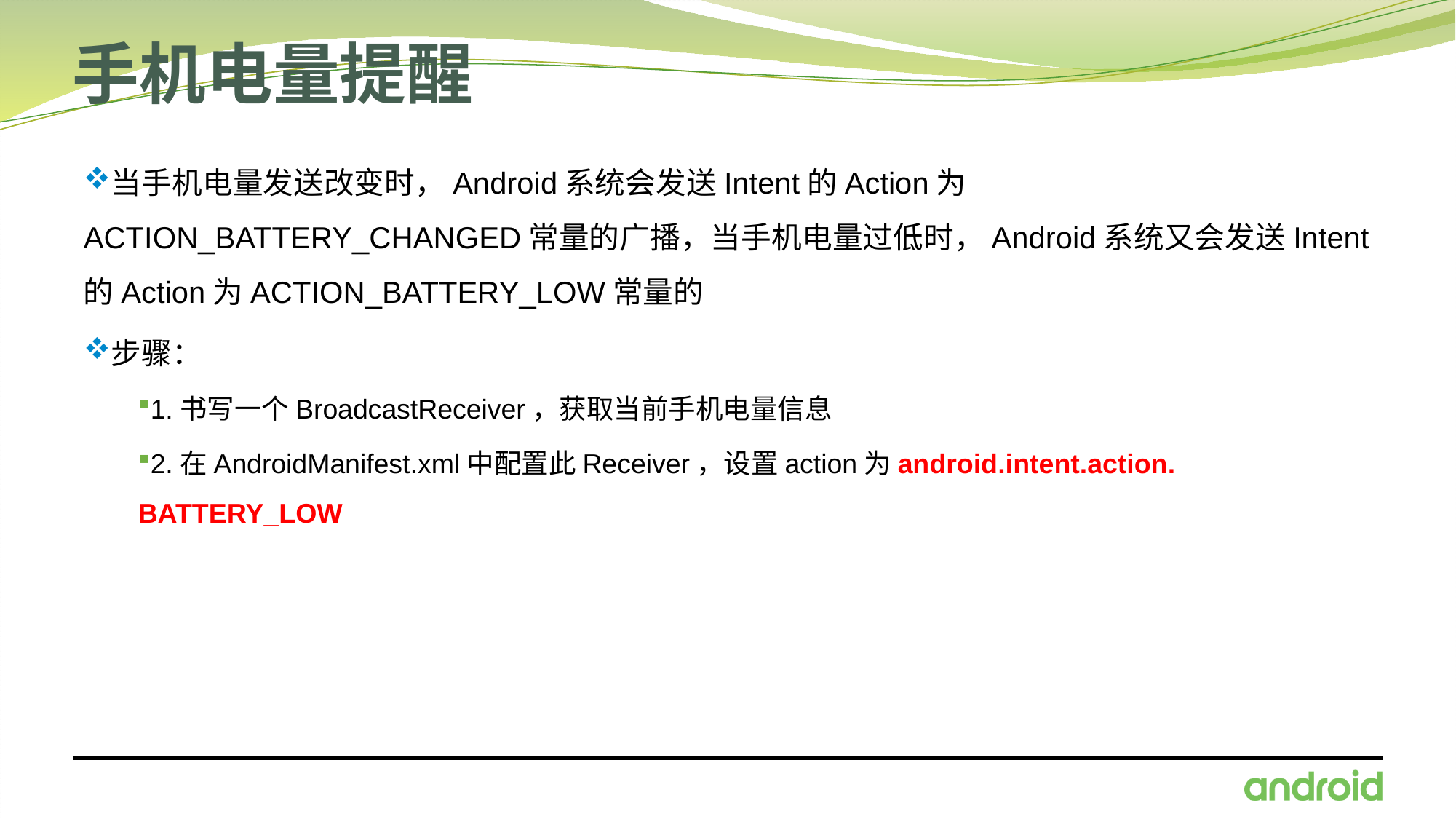

# 手机电量提醒
当手机电量发送改变时，Android系统会发送Intent的Action为ACTION_BATTERY_CHANGED常量的广播，当手机电量过低时，Android系统又会发送Intent的Action为ACTION_BATTERY_LOW常量的
步骤：
1.书写一个BroadcastReceiver，获取当前手机电量信息
2.在AndroidManifest.xml中配置此Receiver，设置action为android.intent.action. BATTERY_LOW